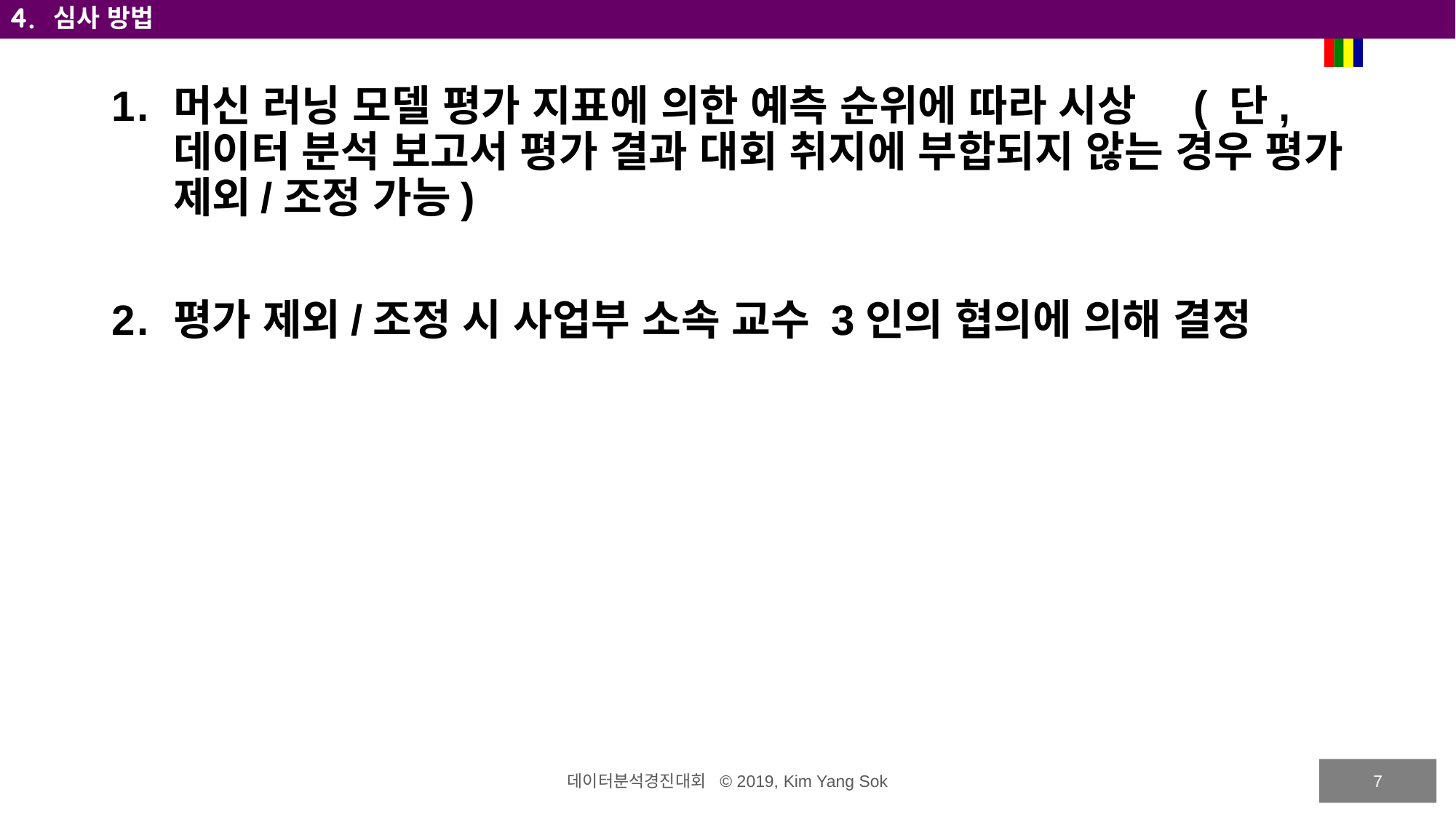

# 4. 심사 방법
머신 러닝 모델 평가 지표에 의한 예측 순위에 따라 시상    ( 단, 데이터 분석 보고서 평가 결과 대회 취지에 부합되지 않는 경우 평가 제외/조정 가능)

평가 제외/조정 시 사업부 소속 교수 3인의 협의에 의해 결정
7
데이터분석경진대회  © 2019, Kim Yang Sok